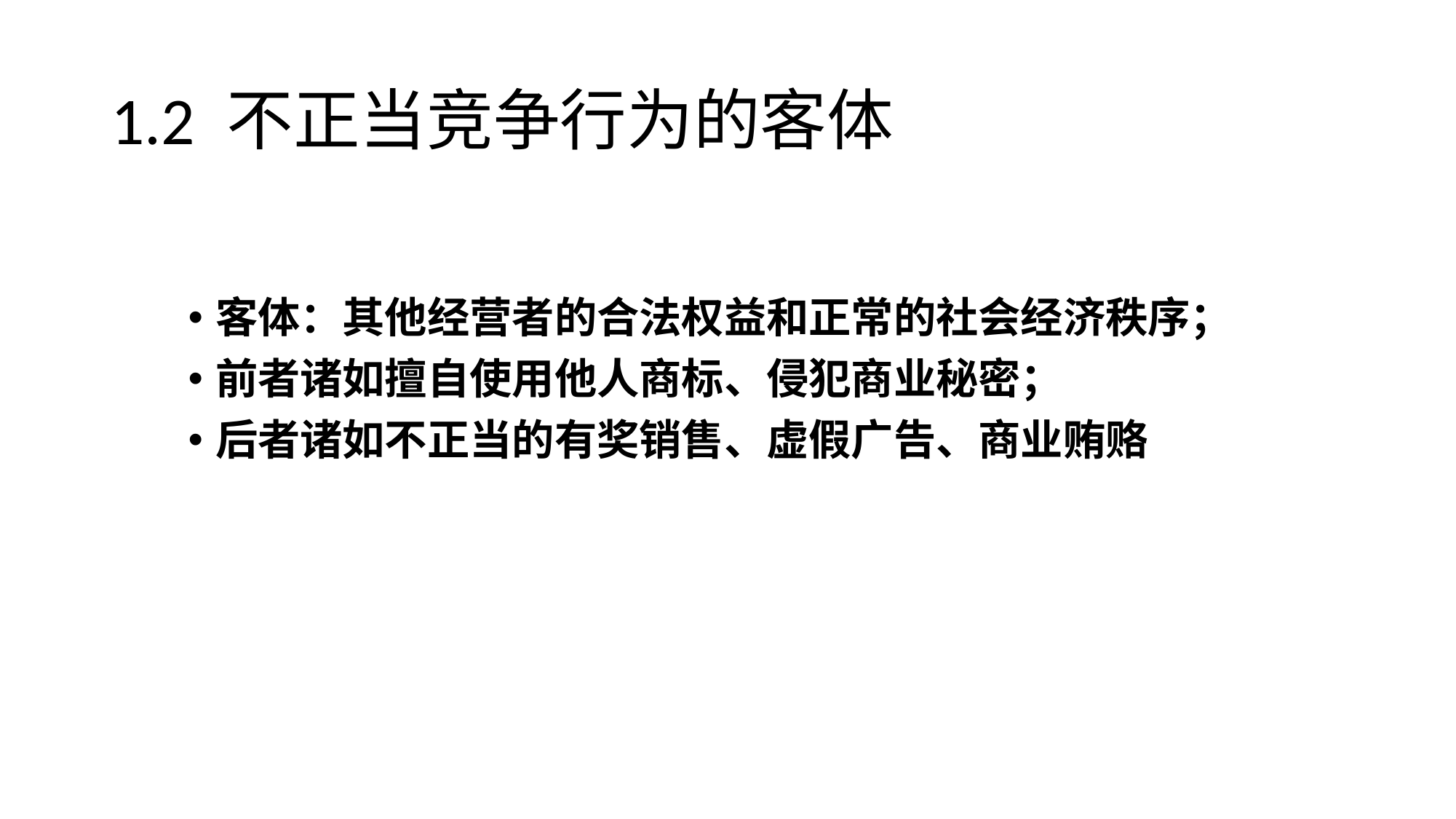

# 1.2 不正当竞争行为的客体
客体：其他经营者的合法权益和正常的社会经济秩序；
前者诸如擅自使用他人商标、侵犯商业秘密；
后者诸如不正当的有奖销售、虚假广告、商业贿赂